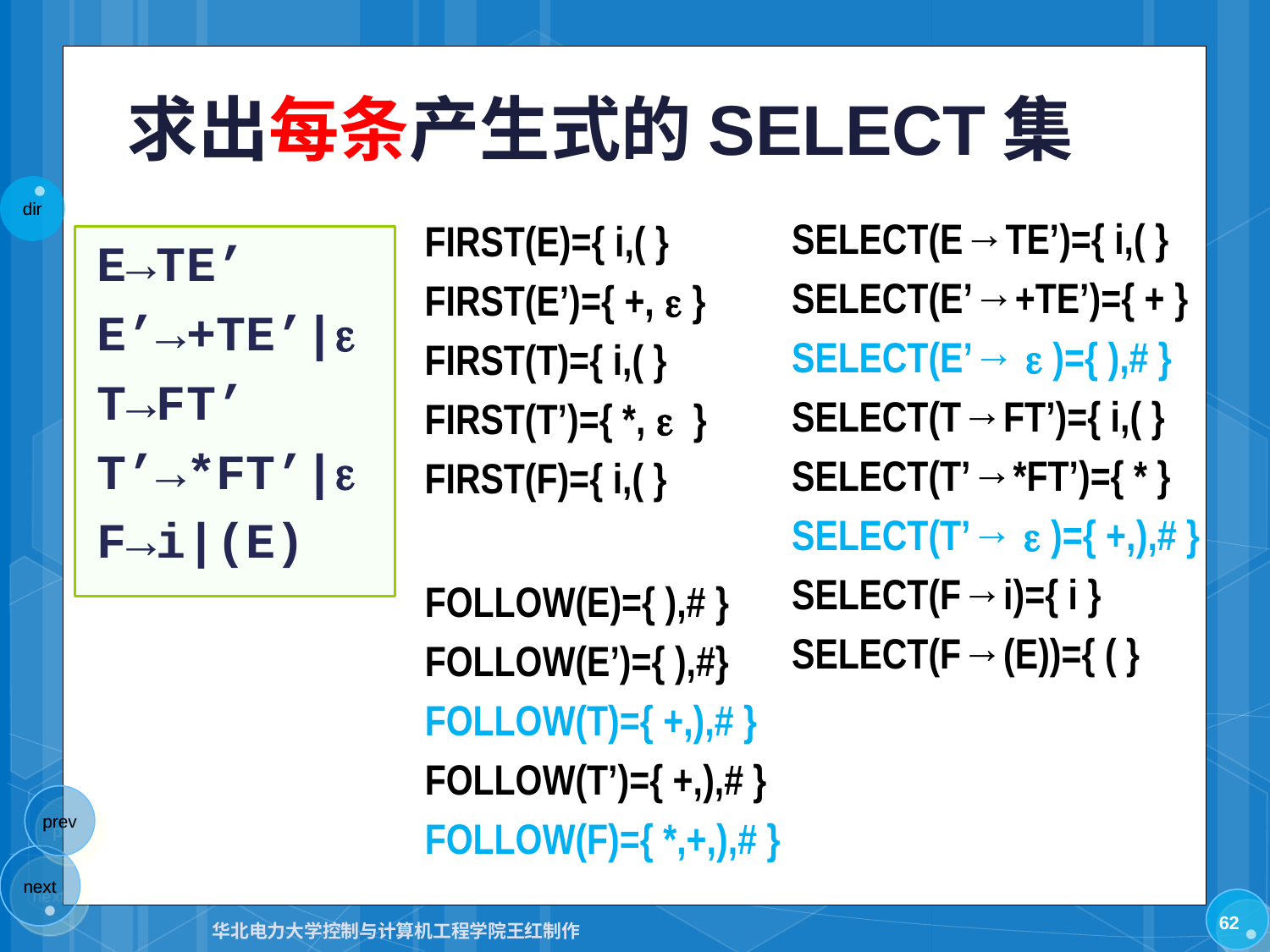

# 求出每条产生式的SELECT集
SELECT(E→TE’)={ i,( }
SELECT(E’→+TE’)={ + }
SELECT(E’→ ε )={ ),# }
SELECT(T→FT’)={ i,( }
SELECT(T’→*FT’)={ * }
SELECT(T’→ ε )={ +,),# }
SELECT(F→i)={ i }
SELECT(F→(E))={ ( }

FIRST(E)={ i,( }
FIRST(E’)={ +, ε }
FIRST(T)={ i,( }
FIRST(T’)={ *, ε  }
FIRST(F)={ i,( }
E→TE’
E’→+TE’|ε
T→FT’
T’→*FT’|ε
F→i|(E)
FOLLOW(E)={ ),# }
FOLLOW(E’)={ ),#}
FOLLOW(T)={ +,),# }
FOLLOW(T’)={ +,),# }
FOLLOW(F)={ *,+,),# }
62
华北电力大学控制与计算机工程学院王红制作